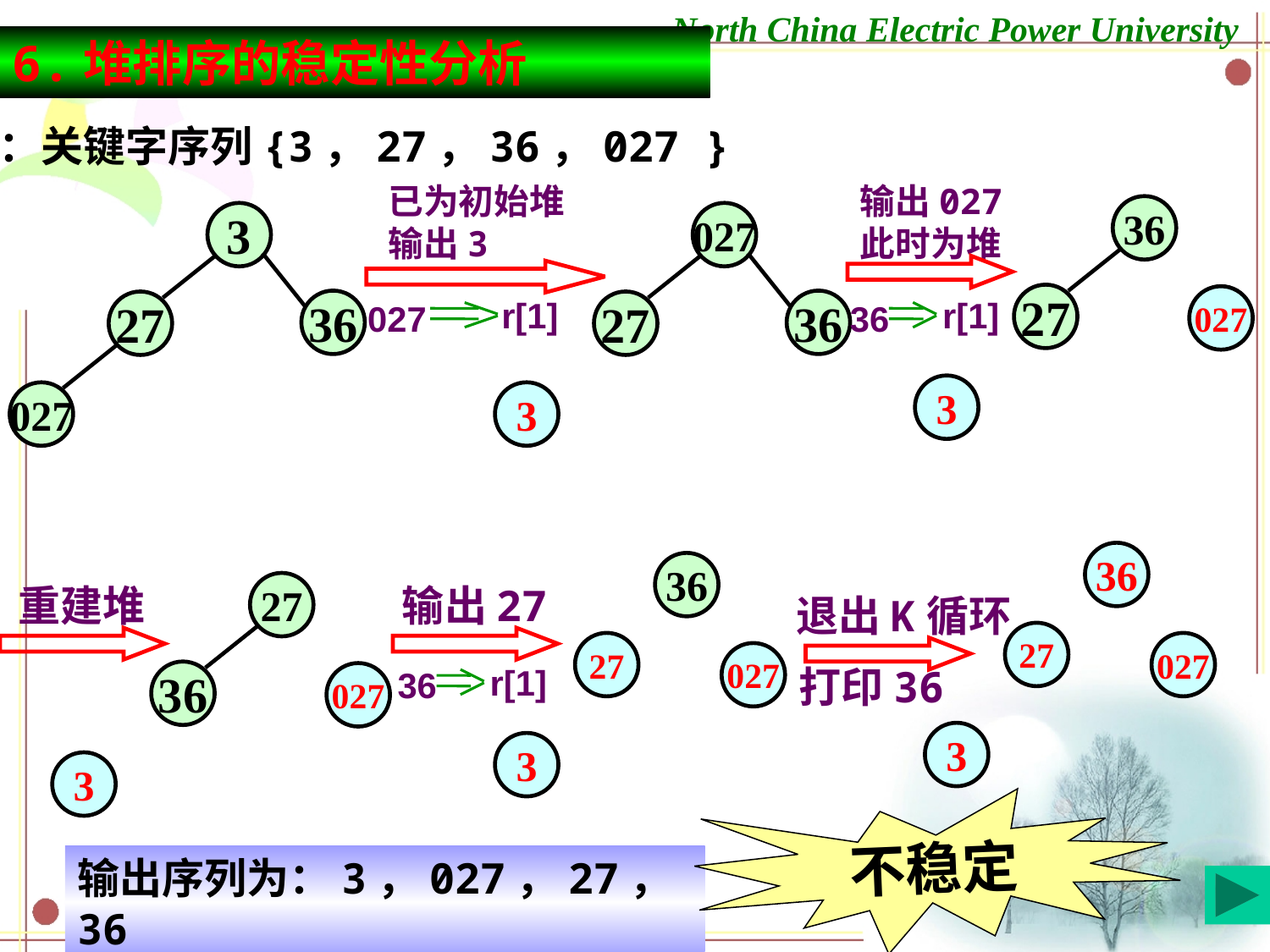

6.堆排序的稳定性分析
例：关键字序列{3，27，36，027 }
已为初始堆
输出3

r[1]
027

输出027
此时为堆

r[1]
36

36

27
027
3
3

36
27

027
027

36
27
3
36
27
027
3
36
27
027
3
重建堆

27

36
027
3
输出27

r[1]
36

退出K循环

打印36
不稳定
输出序列为：3，027，27，36